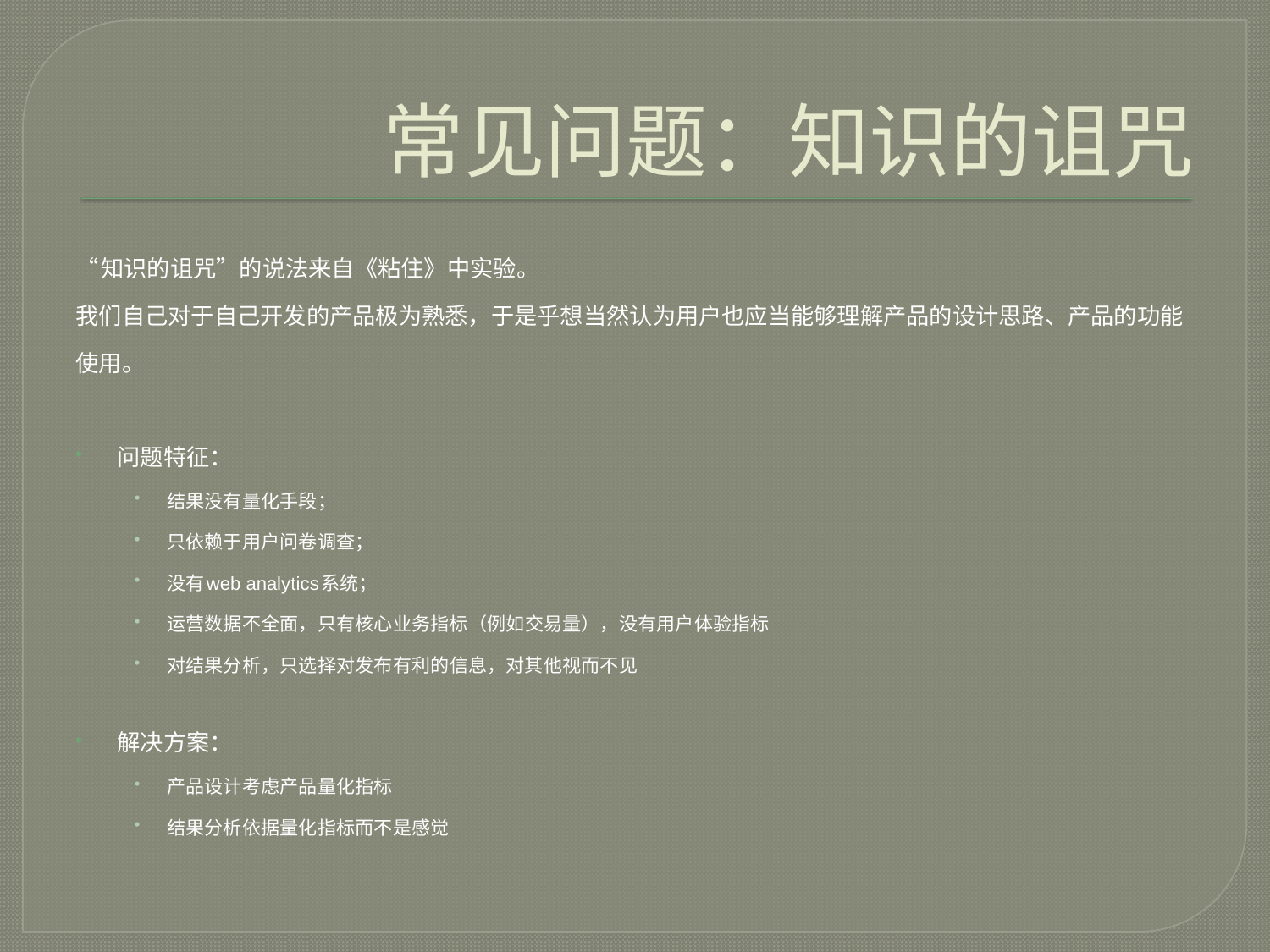

# 常见问题：知识的诅咒
“知识的诅咒”的说法来自《粘住》中实验。
我们自己对于自己开发的产品极为熟悉，于是乎想当然认为用户也应当能够理解产品的设计思路、产品的功能使用。

问题特征：
结果没有量化手段；
只依赖于用户问卷调查；
没有web analytics系统；
运营数据不全面，只有核心业务指标（例如交易量），没有用户体验指标
对结果分析，只选择对发布有利的信息，对其他视而不见

解决方案：
产品设计考虑产品量化指标
结果分析依据量化指标而不是感觉